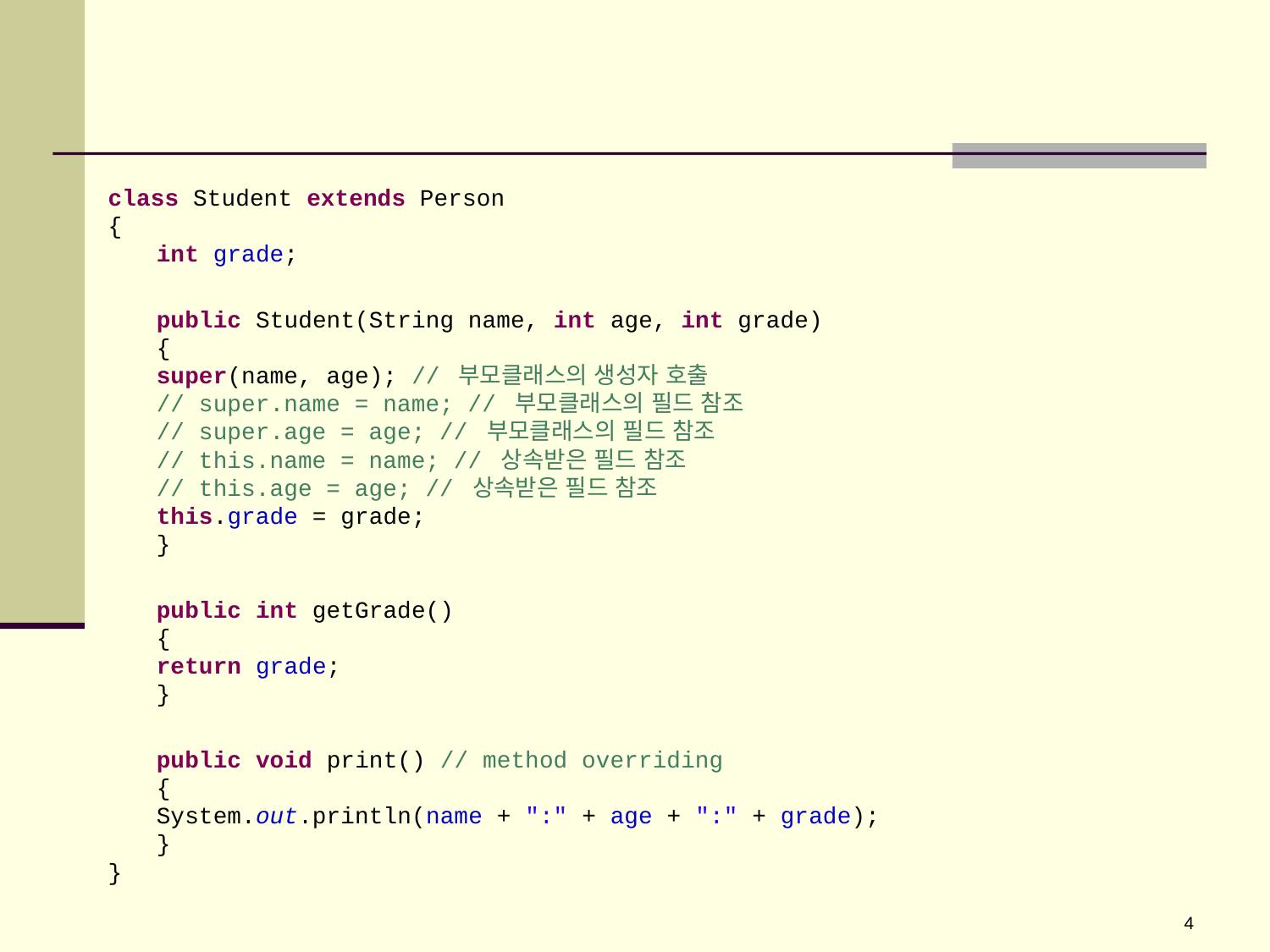

#
class Student extends Person
{
int grade;

public Student(String name, int age, int grade)
{
	super(name, age); // 부모클래스의 생성자 호출
	// super.name = name; // 부모클래스의 필드 참조
	// super.age = age; // 부모클래스의 필드 참조
	// this.name = name; // 상속받은 필드 참조
	// this.age = age; // 상속받은 필드 참조
	this.grade = grade;
}

public int getGrade()
{
	return grade;
}

public void print() // method overriding
{
	System.out.println(name + ":" + age + ":" + grade);
}
}
4